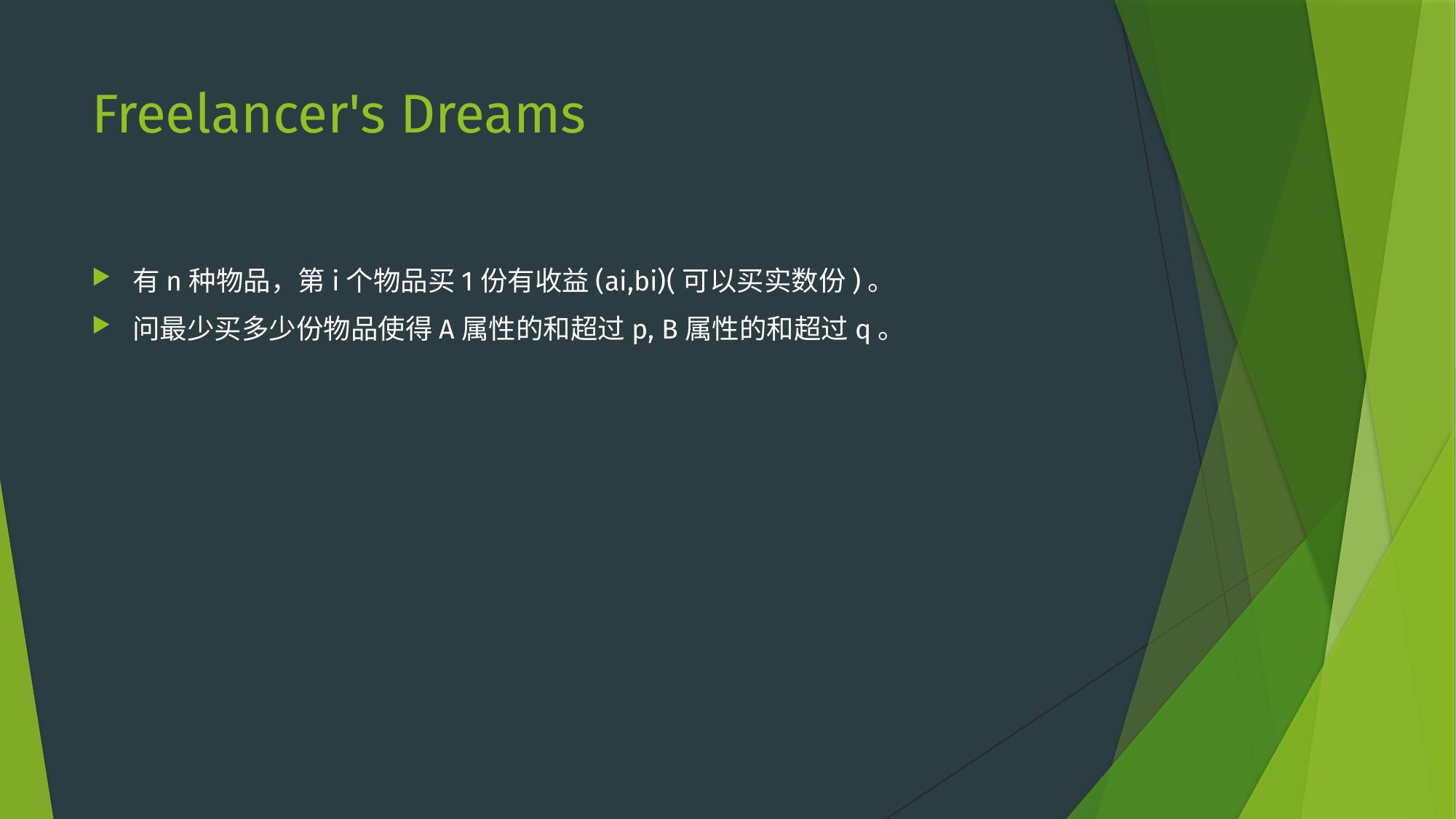

# Freelancer's Dreams
有n种物品，第i个物品买1份有收益(ai,bi)(可以买实数份)。
问最少买多少份物品使得A属性的和超过p, B属性的和超过q。